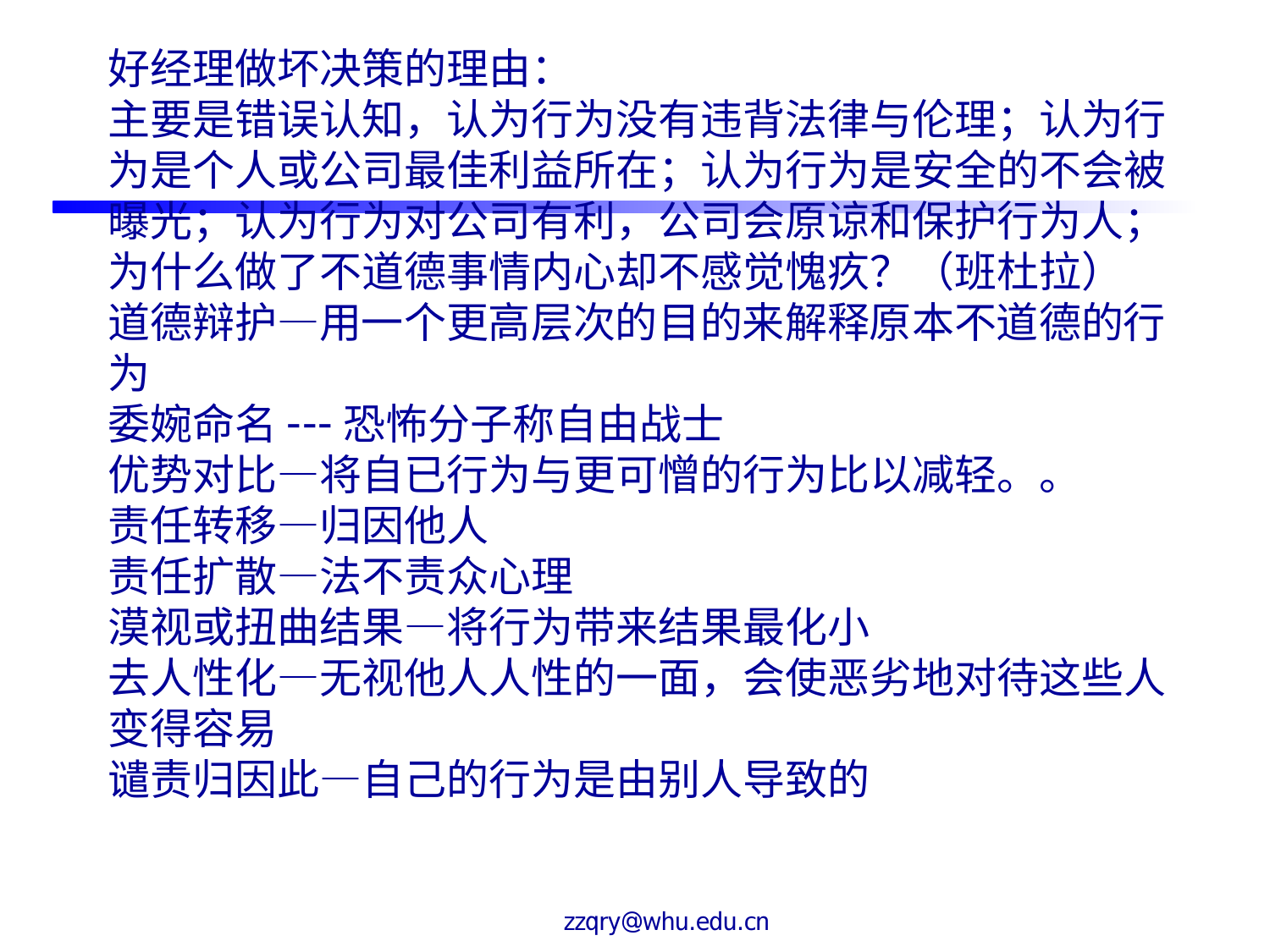

好经理做坏决策的理由：
主要是错误认知，认为行为没有违背法律与伦理；认为行为是个人或公司最佳利益所在；认为行为是安全的不会被曝光；认为行为对公司有利，公司会原谅和保护行为人；
为什么做了不道德事情内心却不感觉愧疚？（班杜拉）
道德辩护—用一个更高层次的目的来解释原本不道德的行为
委婉命名---恐怖分子称自由战士
优势对比—将自已行为与更可憎的行为比以减轻。。
责任转移—归因他人
责任扩散—法不责众心理
漠视或扭曲结果—将行为带来结果最化小
去人性化—无视他人人性的一面，会使恶劣地对待这些人变得容易
谴责归因此—自己的行为是由别人导致的

zzqry@whu.edu.cn
10